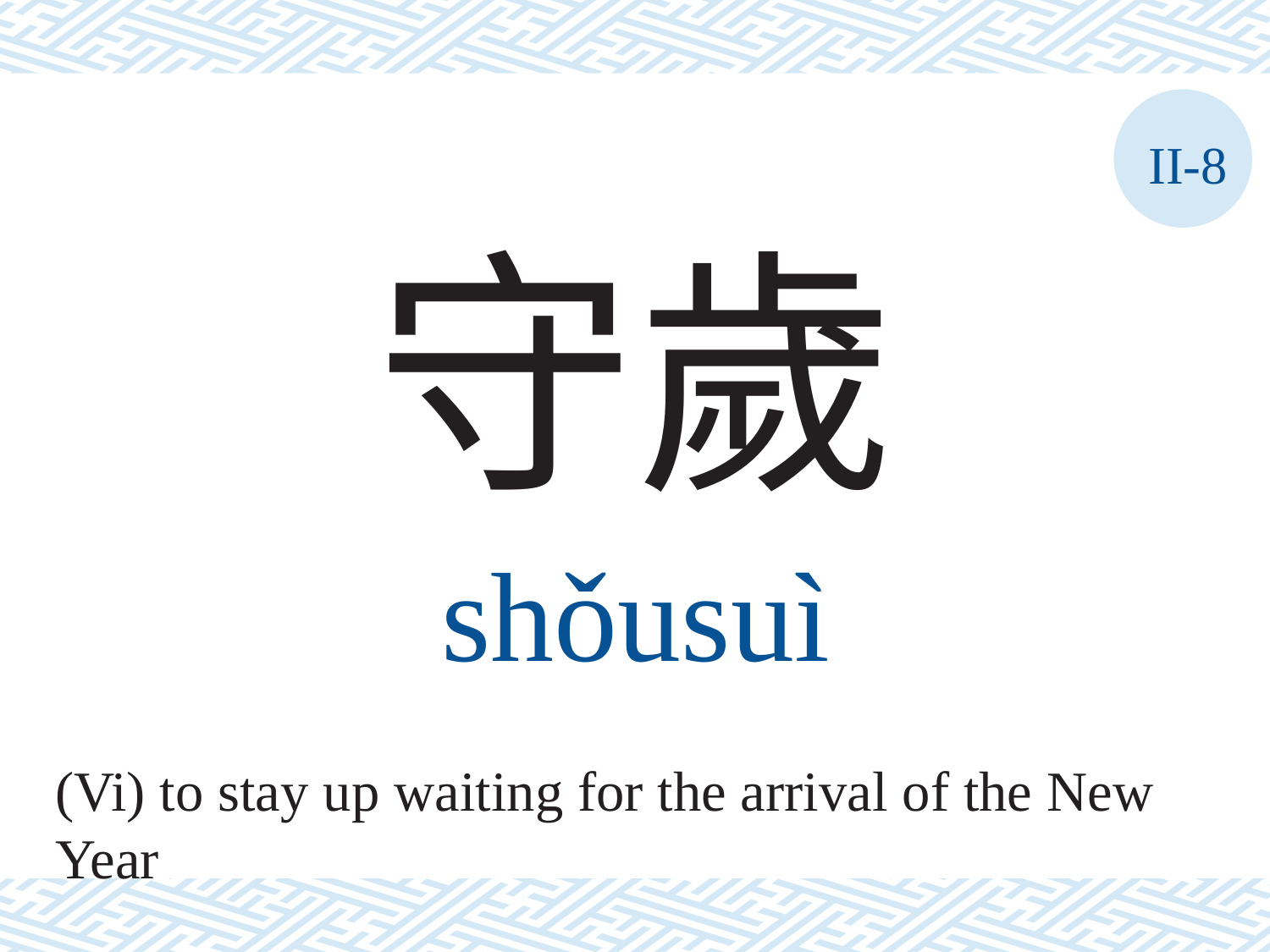

II-8
守歲
shǒusuì

(Vi) to stay up waiting for the arrival of the New Year